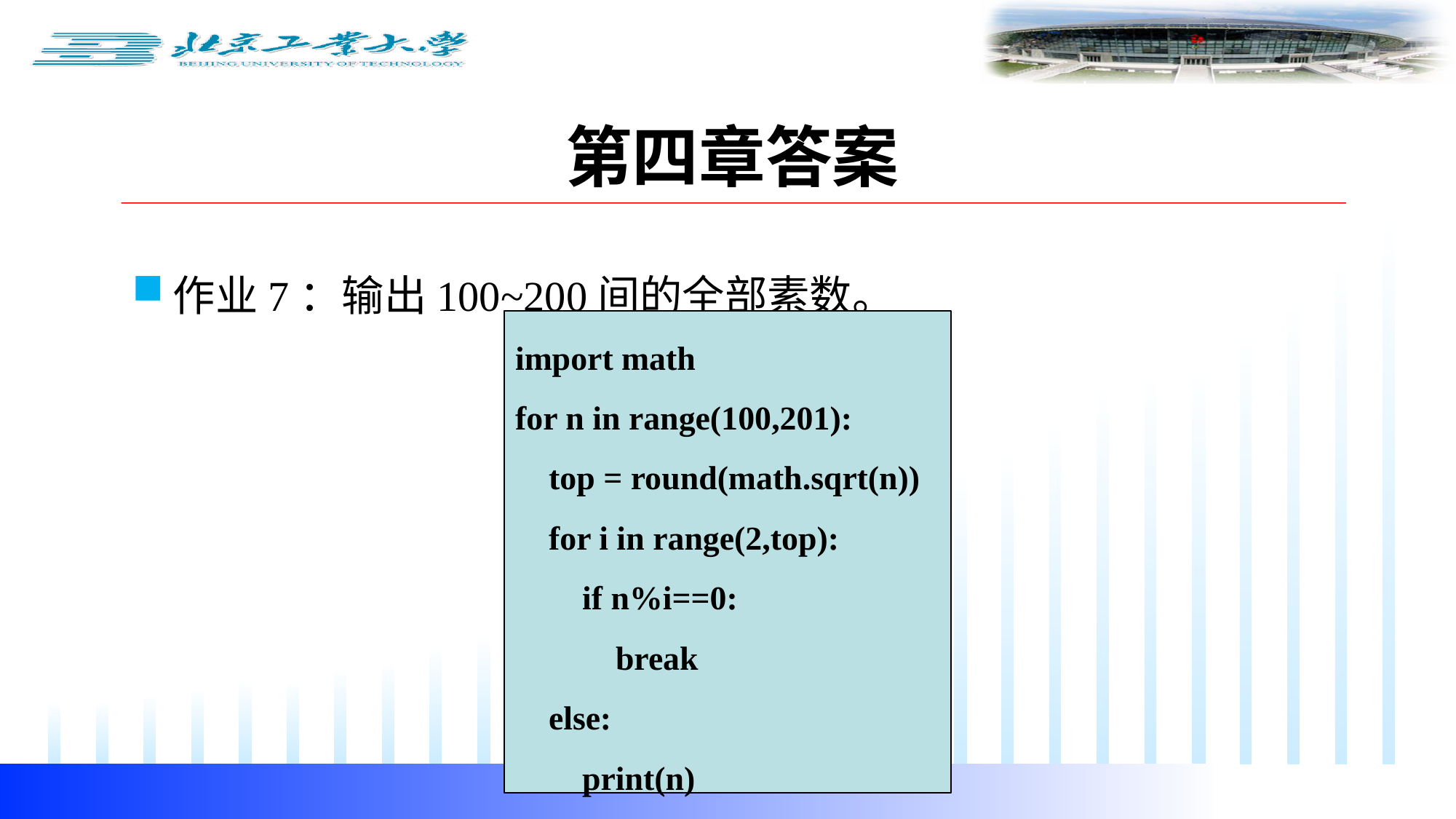

第四章答案
作业7：输出100~200间的全部素数。
import math
for n in range(100,201):
    top = round(math.sqrt(n))
    for i in range(2,top):
        if n%i==0:
            break
    else:
        print(n)